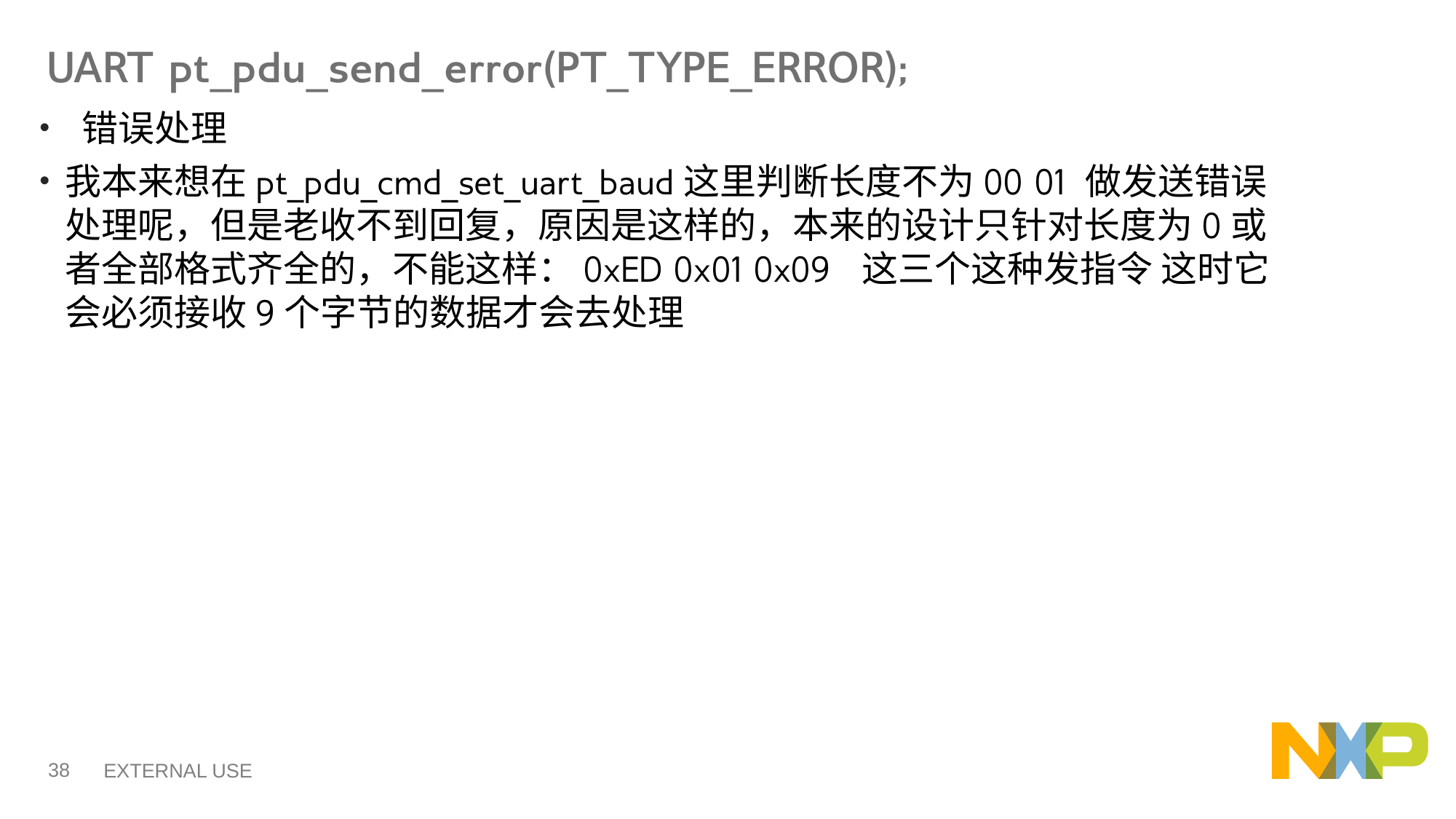

# UART pt_pdu_send_error(PT_TYPE_ERROR);
 错误处理
我本来想在pt_pdu_cmd_set_uart_baud这里判断长度不为00 01 做发送错误处理呢，但是老收不到回复，原因是这样的，本来的设计只针对长度为0或者全部格式齐全的，不能这样：0xED 0x01 0x09  这三个这种发指令 这时它会必须接收9个字节的数据才会去处理